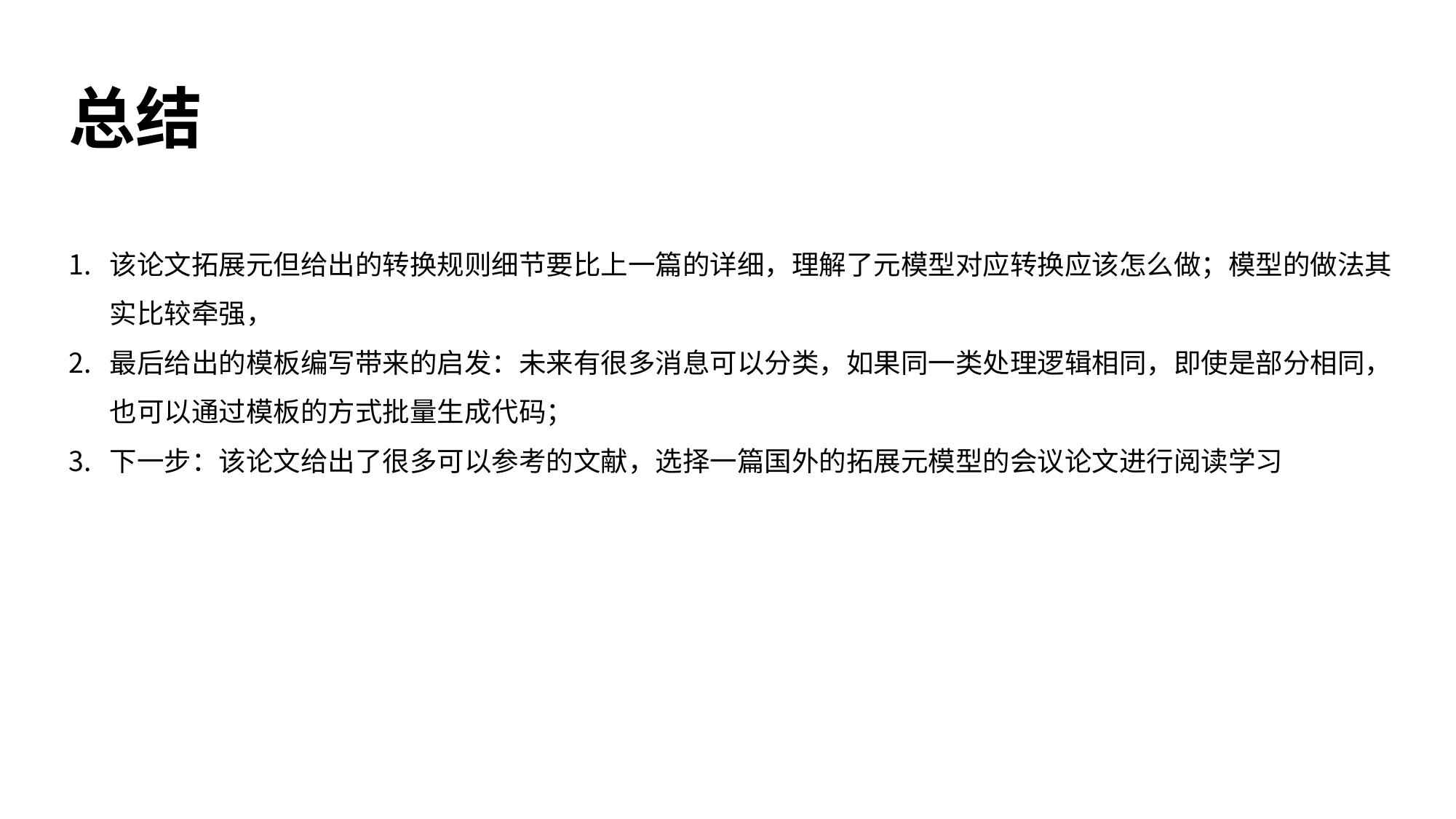

# 总结
该论文拓展元但给出的转换规则细节要比上一篇的详细，理解了元模型对应转换应该怎么做；模型的做法其实比较牵强，
最后给出的模板编写带来的启发：未来有很多消息可以分类，如果同一类处理逻辑相同，即使是部分相同，也可以通过模板的方式批量生成代码；
下一步：该论文给出了很多可以参考的文献，选择一篇国外的拓展元模型的会议论文进行阅读学习